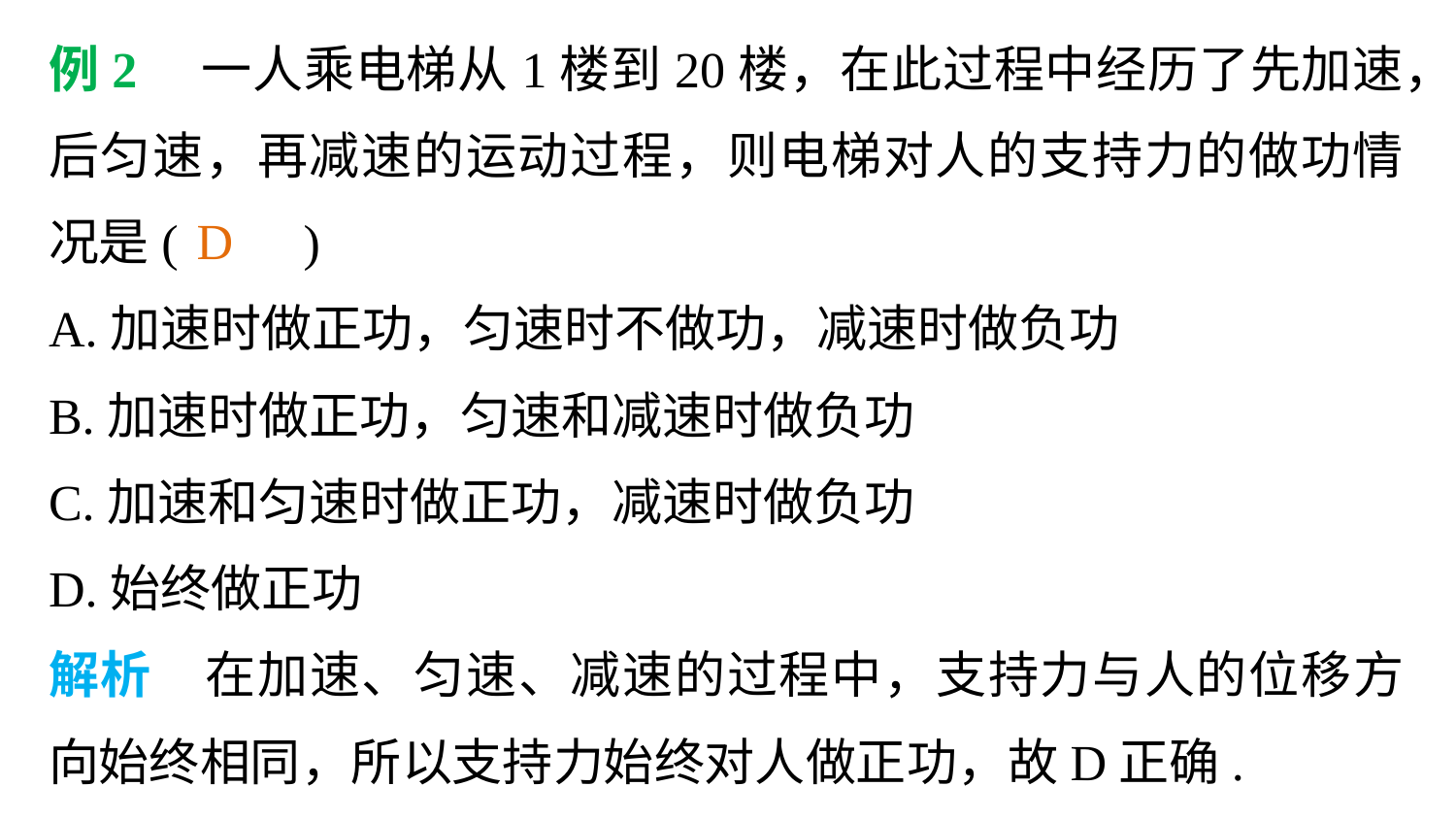

例2　一人乘电梯从1楼到20楼，在此过程中经历了先加速，后匀速，再减速的运动过程，则电梯对人的支持力的做功情况是(　　)
A.加速时做正功，匀速时不做功，减速时做负功
B.加速时做正功，匀速和减速时做负功
C.加速和匀速时做正功，减速时做负功
D.始终做正功
解析　在加速、匀速、减速的过程中，支持力与人的位移方向始终相同，所以支持力始终对人做正功，故D正确.
D